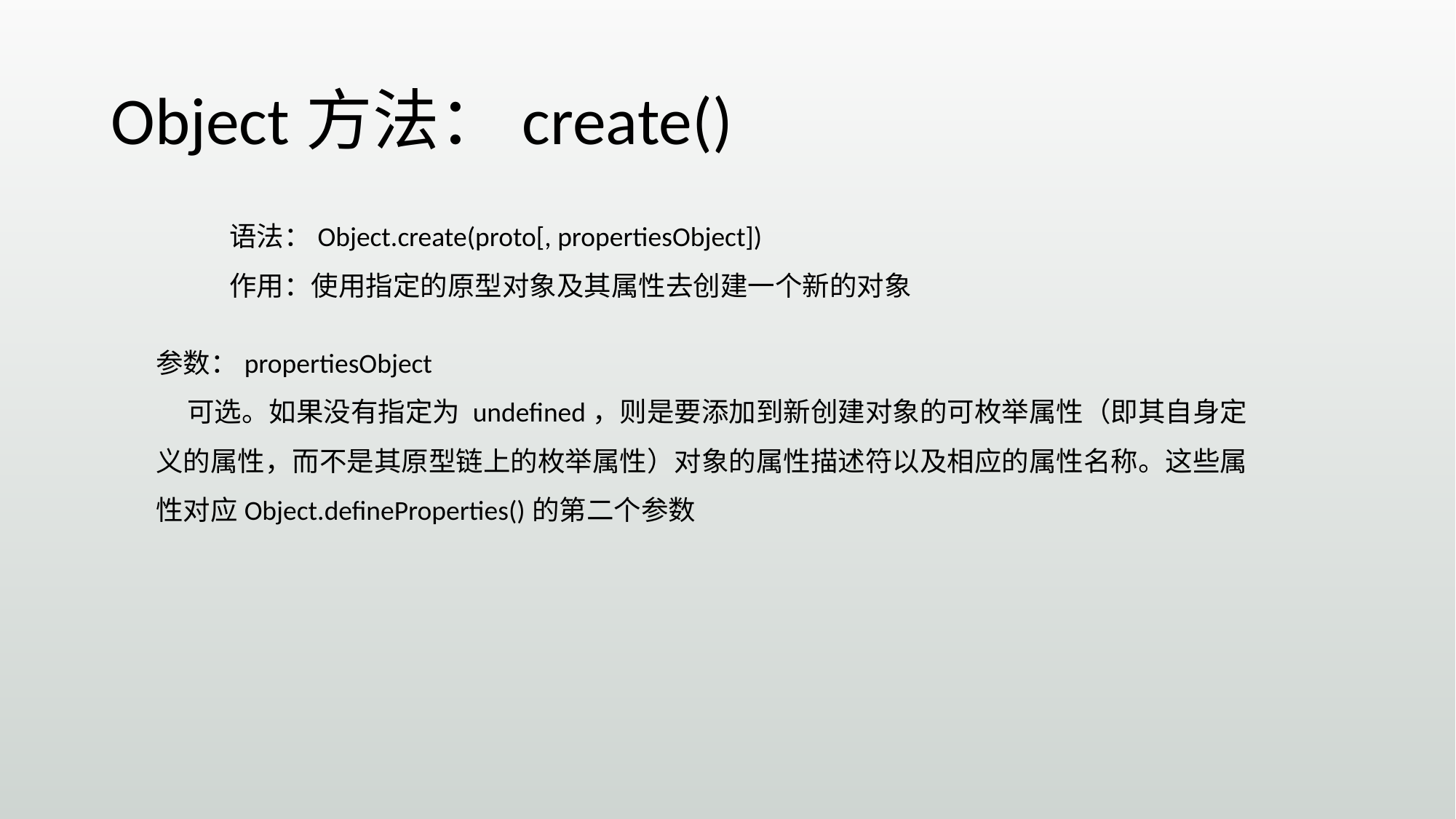

# Object方法：create()
语法：Object.create(proto[, propertiesObject])
作用：使用指定的原型对象及其属性去创建一个新的对象
参数：propertiesObject
    可选。如果没有指定为 undefined，则是要添加到新创建对象的可枚举属性（即其自身定义的属性，而不是其原型链上的枚举属性）对象的属性描述符以及相应的属性名称。这些属性对应Object.defineProperties()的第二个参数